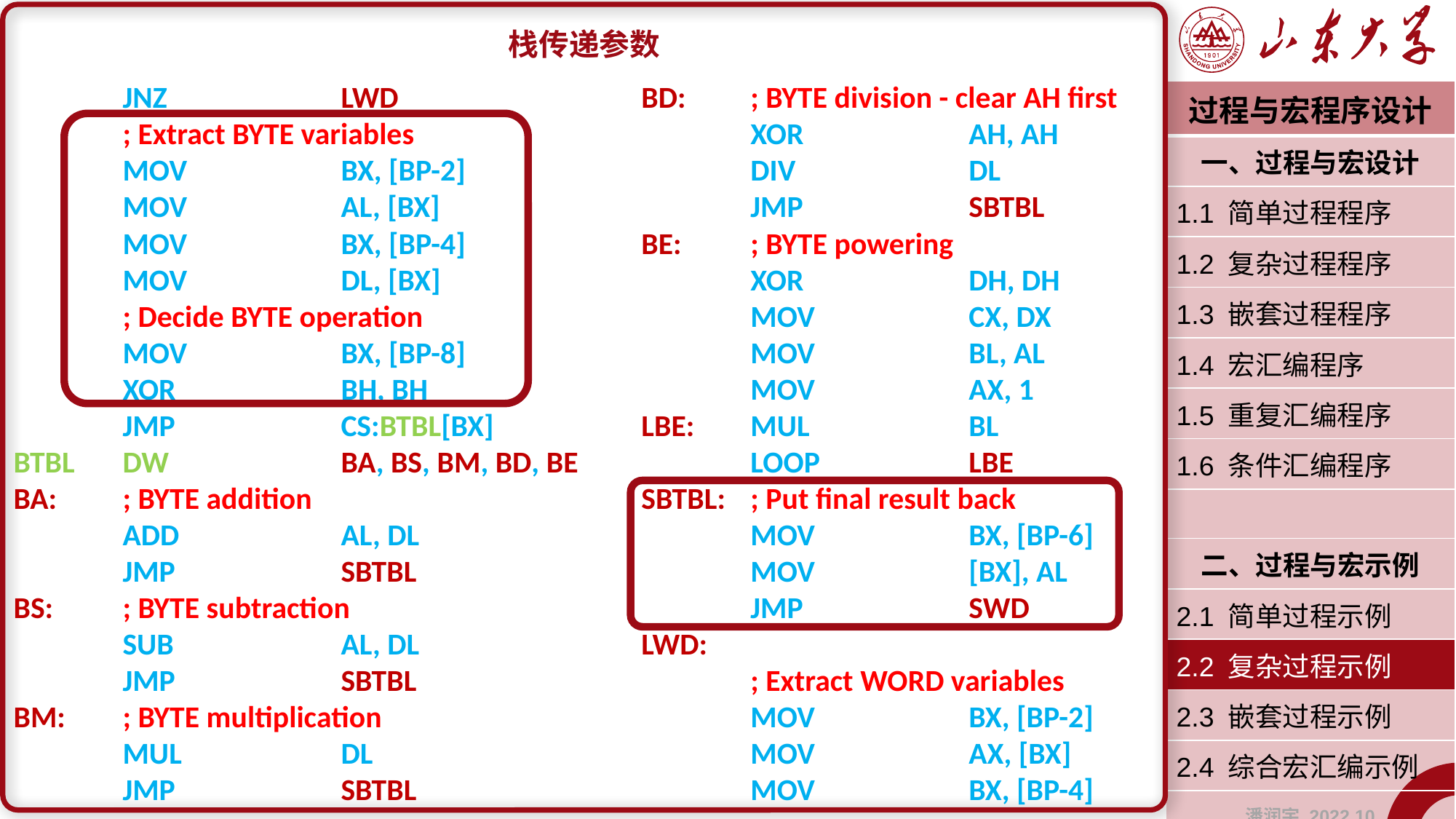

栈传递参数
	JNZ		LWD
	; Extract BYTE variables
	MOV		BX, [BP-2]
	MOV		AL, [BX]
	MOV		BX, [BP-4]
	MOV		DL, [BX]
	; Decide BYTE operation
	MOV		BX, [BP-8]
	XOR		BH, BH
	JMP		CS:BTBL[BX]
BTBL	DW		BA, BS, BM, BD, BE
BA:	; BYTE addition
	ADD		AL, DL
	JMP		SBTBL
BS:	; BYTE subtraction
	SUB		AL, DL
	JMP		SBTBL
BM:	; BYTE multiplication
	MUL		DL
	JMP		SBTBL
BD:	; BYTE division - clear AH first
	XOR		AH, AH
	DIV		DL
	JMP		SBTBL
BE:	; BYTE powering
	XOR		DH, DH
	MOV		CX, DX
	MOV		BL, AL
	MOV		AX, 1
LBE:	MUL		BL
	LOOP		LBE
SBTBL:	; Put final result back
	MOV		BX, [BP-6]
	MOV		[BX], AL
	JMP		SWD
LWD:
	; Extract WORD variables
	MOV		BX, [BP-2]
	MOV		AX, [BX]
	MOV		BX, [BP-4]
| 过程与宏程序设计 |
| --- |
| 一、过程与宏设计 |
| 1.1 简单过程程序 |
| 1.2 复杂过程程序 |
| 1.3 嵌套过程程序 |
| 1.4 宏汇编程序 |
| 1.5 重复汇编程序 |
| 1.6 条件汇编程序 |
|  |
| 二、过程与宏示例 |
| 2.1 简单过程示例 |
| 2.2 复杂过程示例 |
| 2.3 嵌套过程示例 |
| 2.4 综合宏汇编示例 |
| 潘润宇 2022.10 |